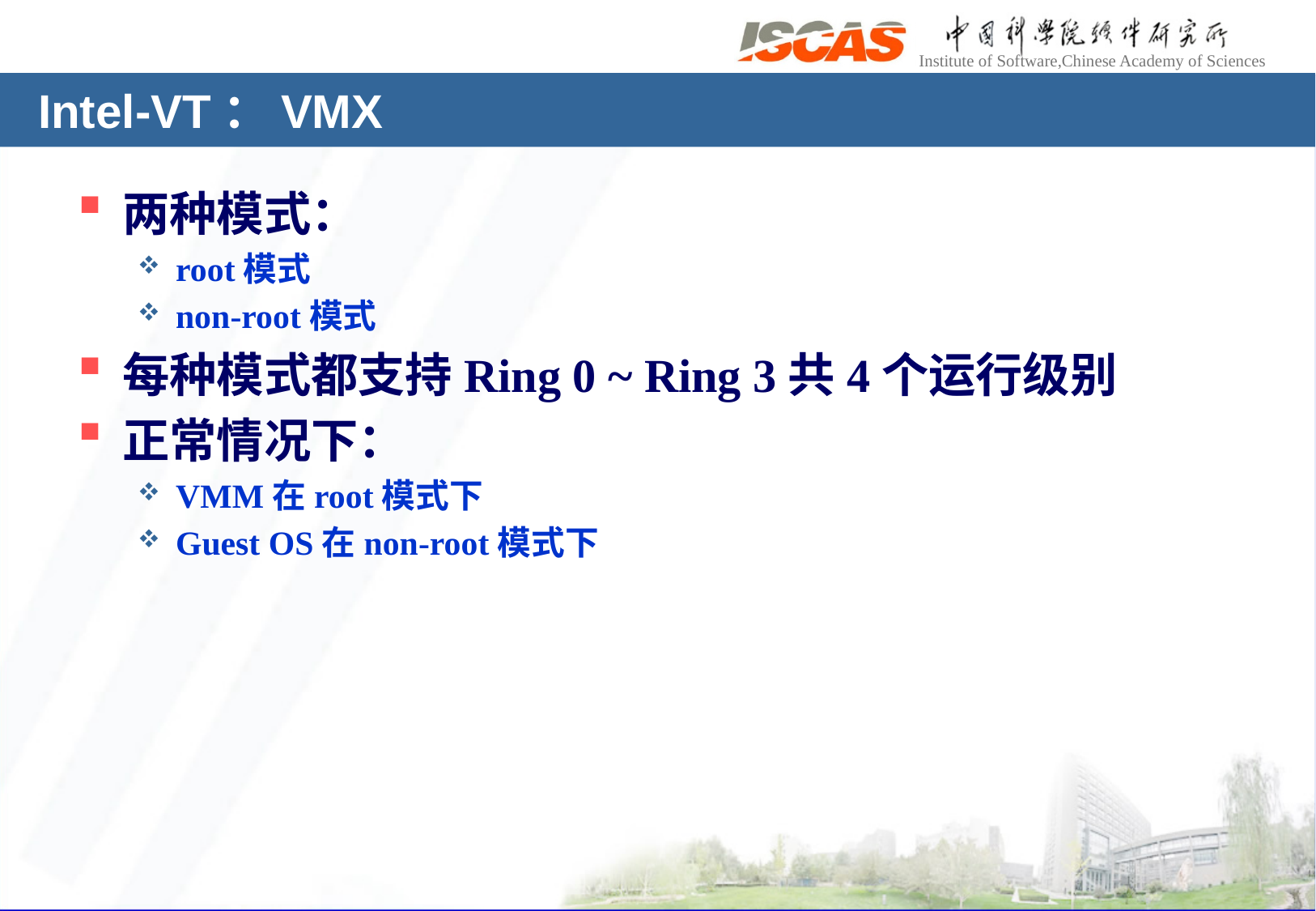

# Intel-VT：VMX
两种模式：
root模式
non-root模式
每种模式都支持Ring 0 ~ Ring 3共4个运行级别
正常情况下：
VMM在root模式下
Guest OS在non-root模式下